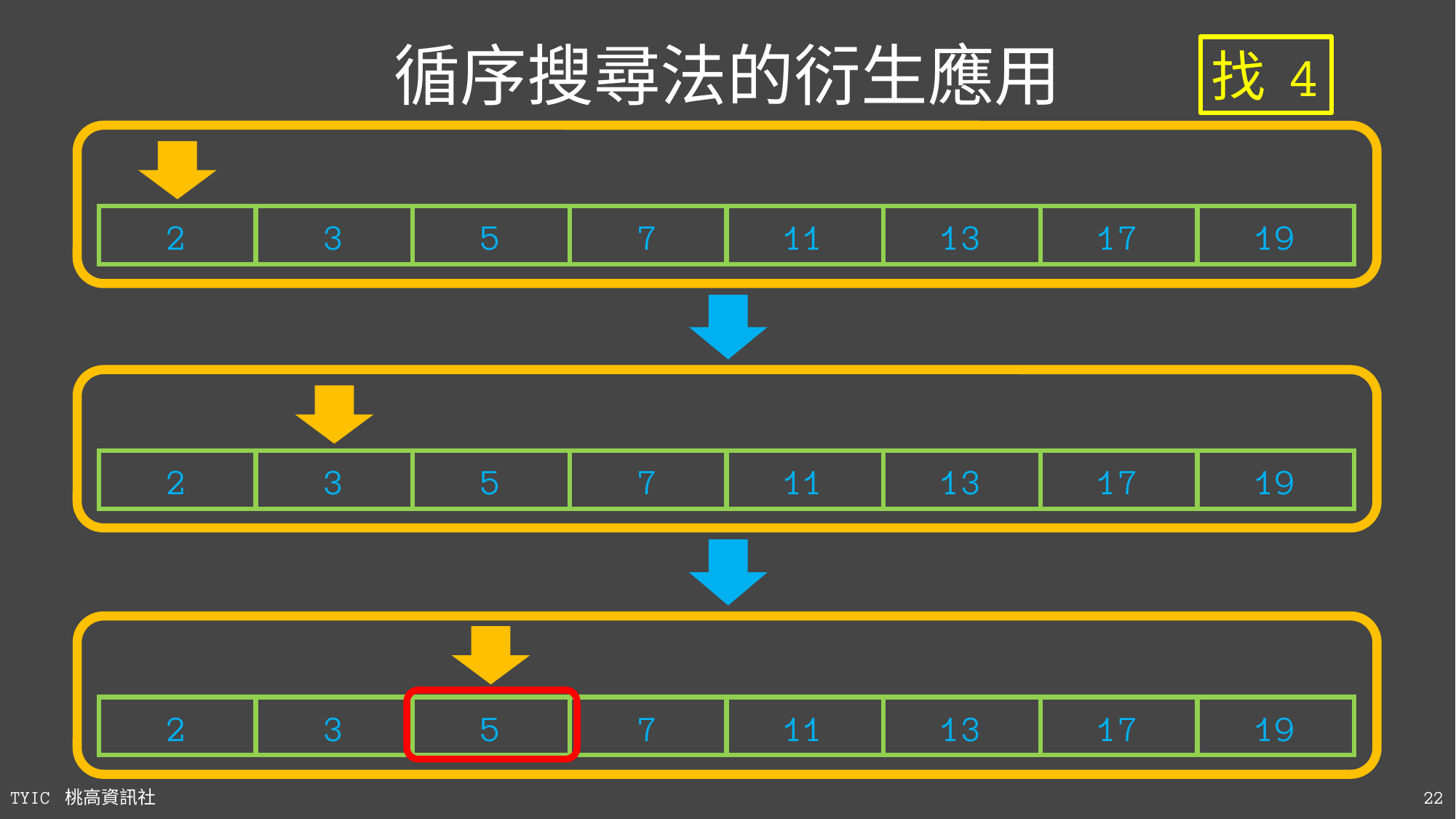

# 循序搜尋法的衍生應用
找 4

2
3
5
7
11
13
17
19

2
3
5
7
11
13
17
19

2
3
5
7
11
13
17
19